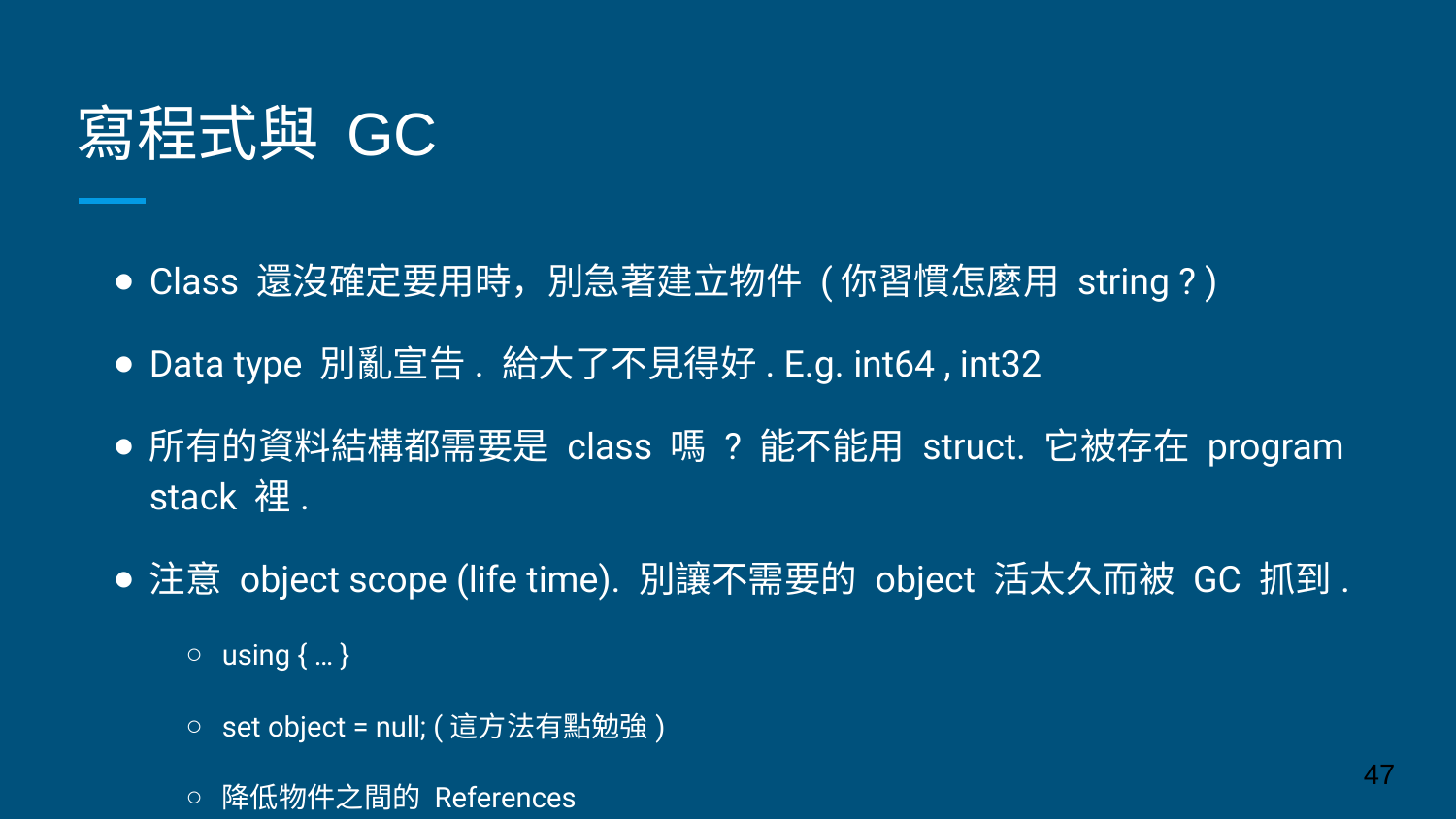

# 寫程式與 GC
Class 還沒確定要用時，別急著建立物件 (你習慣怎麼用 string ? )
Data type 別亂宣告. 給大了不見得好. E.g. int64 , int32
所有的資料結構都需要是 class 嗎 ? 能不能用 struct. 它被存在 program stack 裡.
注意 object scope (life time). 別讓不需要的 object 活太久而被 GC 抓到.
using { … }
set object = null; (這方法有點勉強)
降低物件之間的 References
降低使用 interop

47